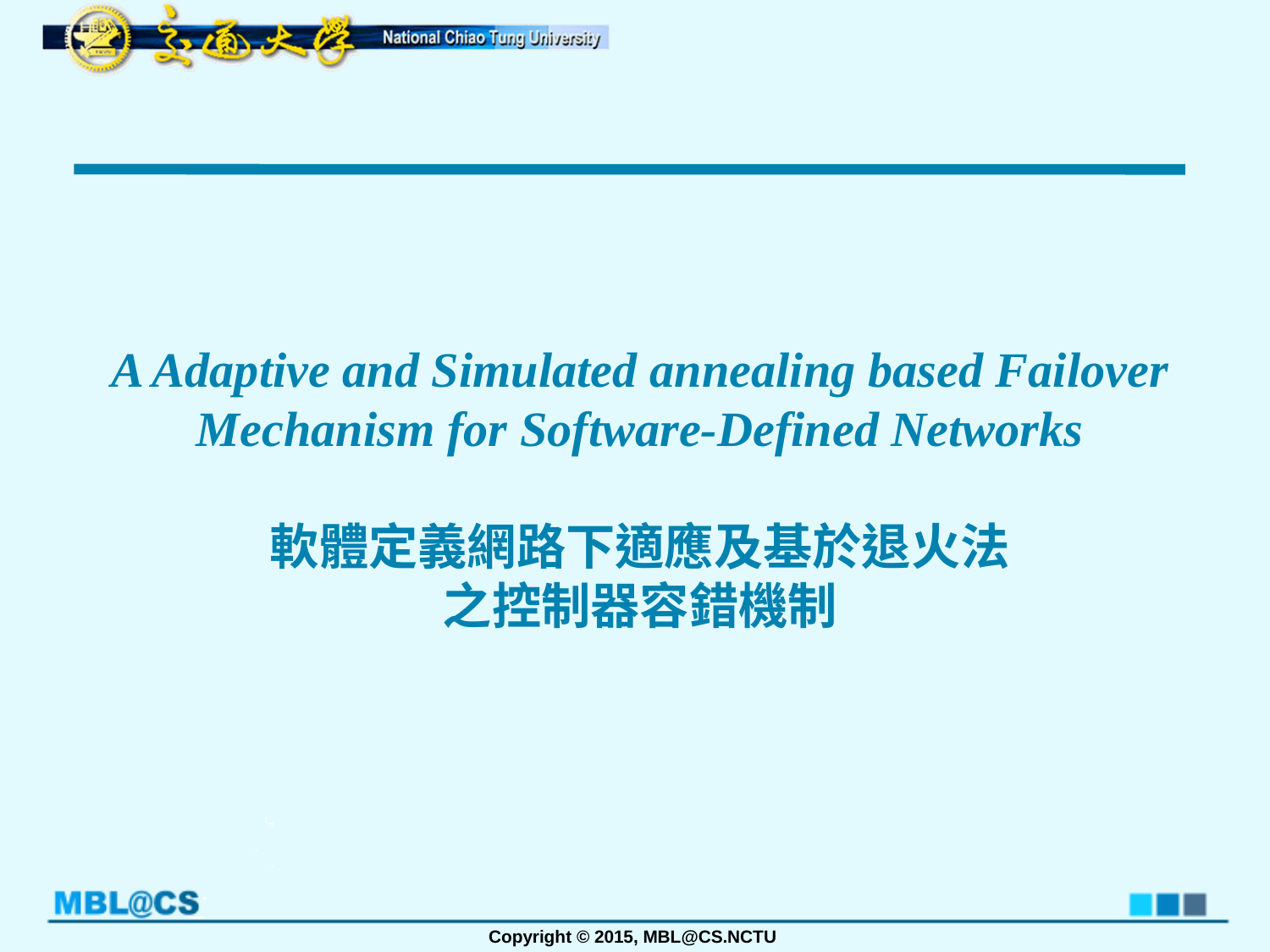

# A Adaptive and Simulated annealing based Failover Mechanism for Software-Defined Networks 軟體定義網路下適應及基於退火法 之控制器容錯機制